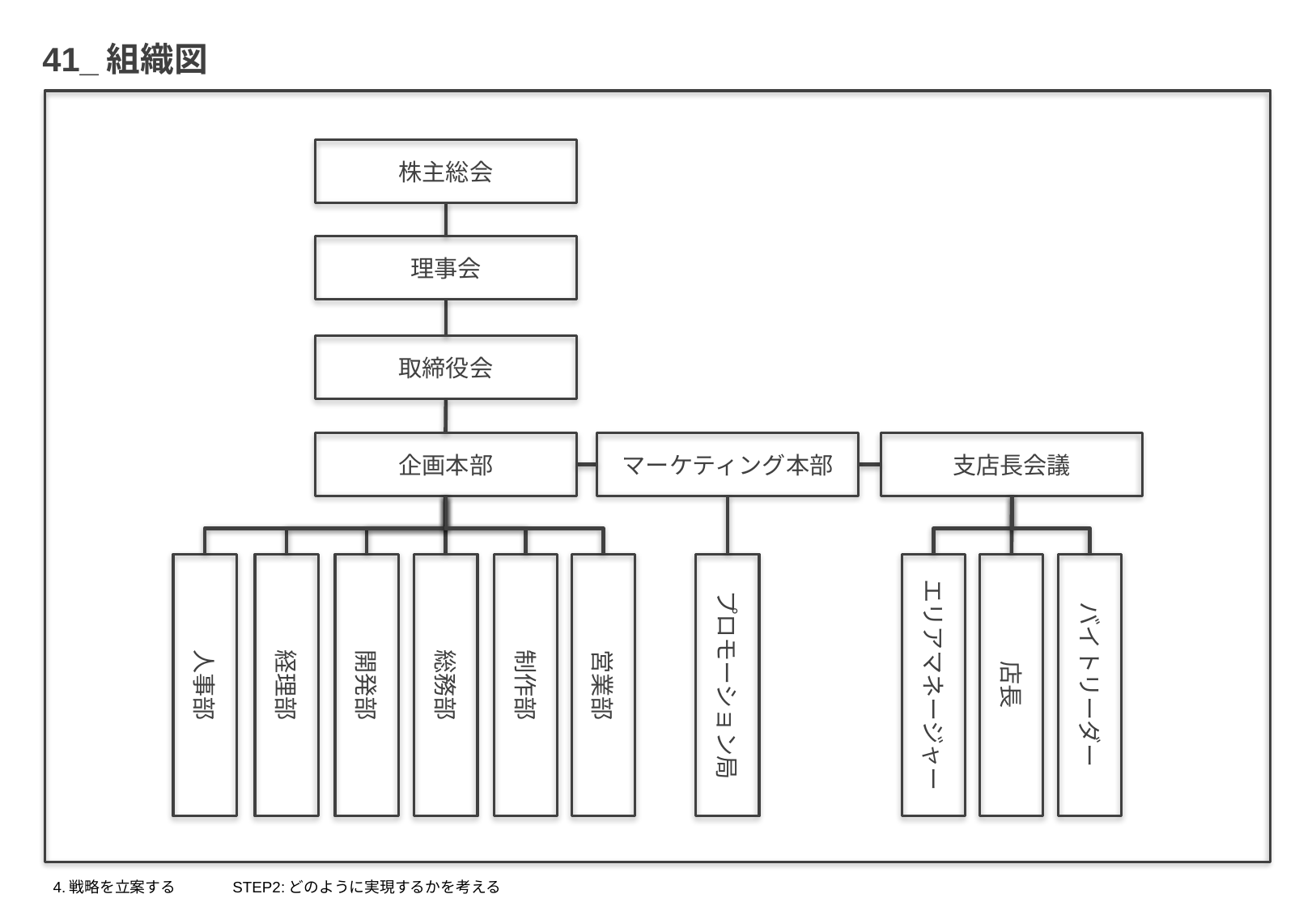

41_組織図

株主総会

理事会

取締役会

企画本部
マーケティング本部
支店長会議

エリアマネージャー
プロモーション局
バイトリーダー
人事部
経理部
開発部
総務部
制作部
営業部
店長
4.戦略を立案する
STEP2:どのように実現するかを考える